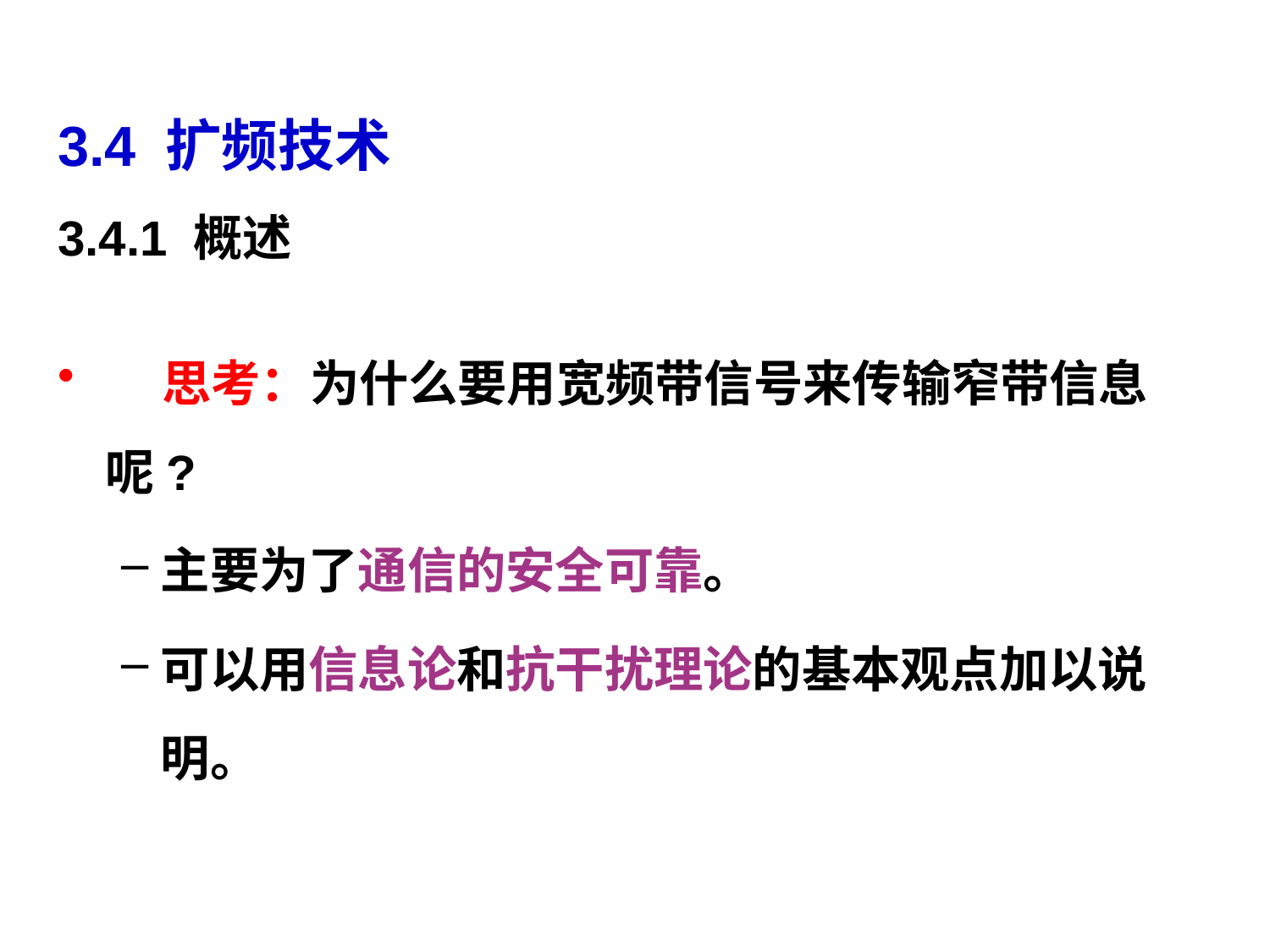

# 3.4 扩频技术 3.4.1 概述
    思考：为什么要用宽频带信号来传输窄带信息呢?
主要为了通信的安全可靠。
可以用信息论和抗干扰理论的基本观点加以说明。